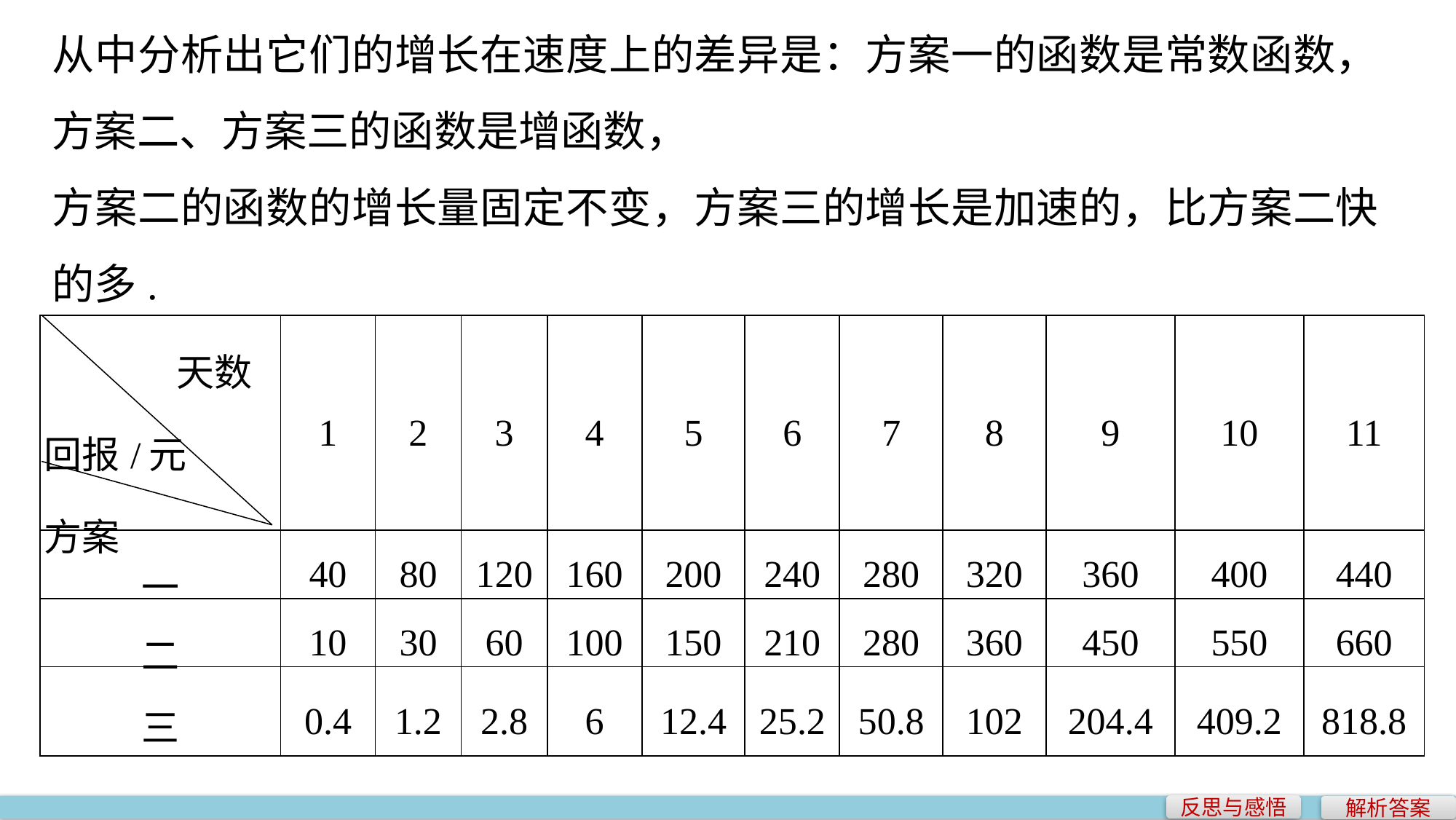

从中分析出它们的增长在速度上的差异是：方案一的函数是常数函数，方案二、方案三的函数是增函数，
方案二的函数的增长量固定不变，方案三的增长是加速的，比方案二快的多.
| 天数 回报/元 方案 | 1 | 2 | 3 | 4 | 5 | 6 | 7 | 8 | 9 | 10 | 11 |
| --- | --- | --- | --- | --- | --- | --- | --- | --- | --- | --- | --- |
| 一 | 40 | 80 | 120 | 160 | 200 | 240 | 280 | 320 | 360 | 400 | 440 |
| 二 | 10 | 30 | 60 | 100 | 150 | 210 | 280 | 360 | 450 | 550 | 660 |
| 三 | 0.4 | 1.2 | 2.8 | 6 | 12.4 | 25.2 | 50.8 | 102 | 204.4 | 409.2 | 818.8 |
反思与感悟

解析答案